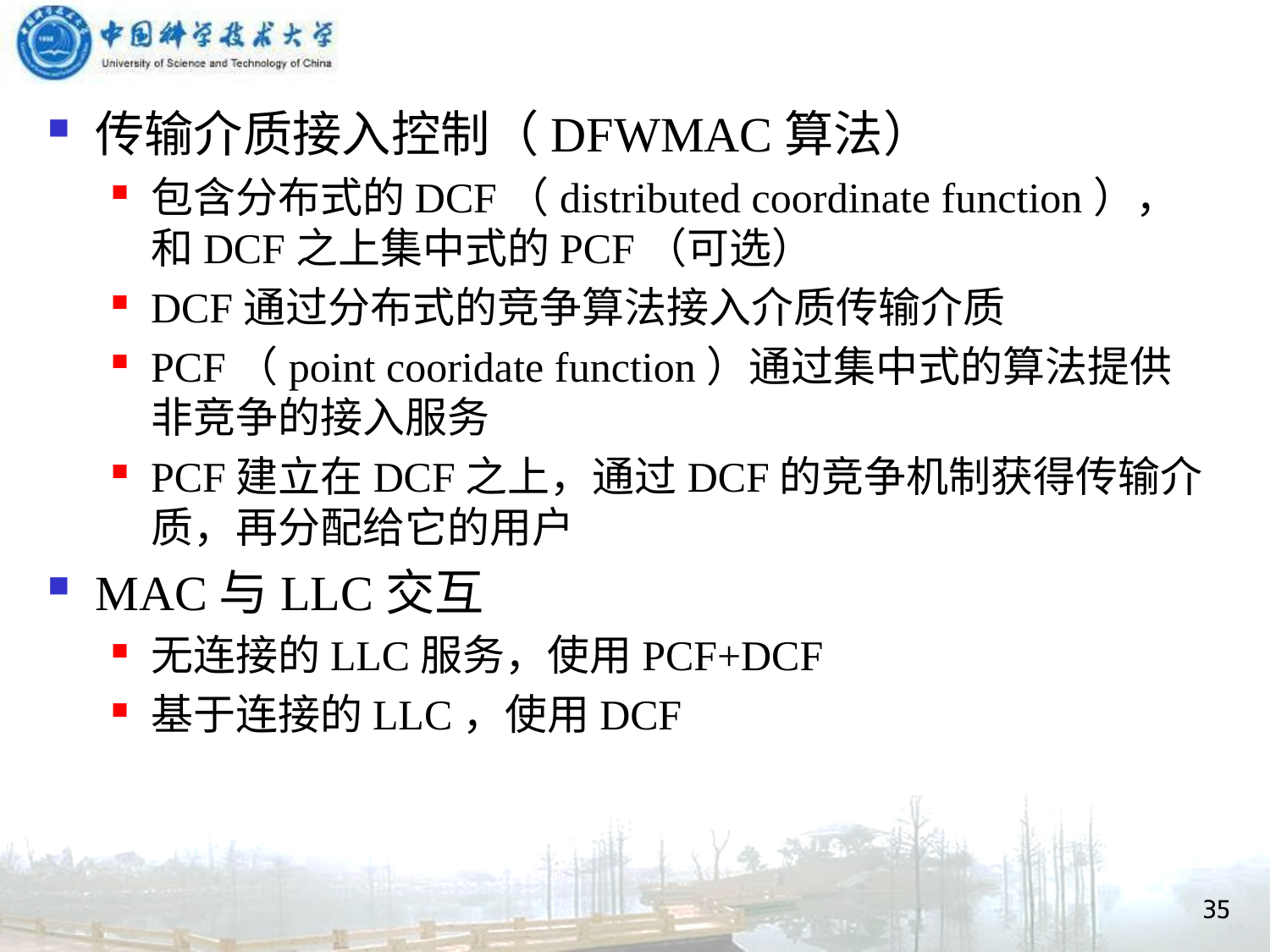

传输介质接入控制（DFWMAC算法）
包含分布式的DCF（distributed coordinate function），和DCF之上集中式的PCF（可选）
DCF通过分布式的竞争算法接入介质传输介质
PCF（point cooridate function）通过集中式的算法提供非竞争的接入服务
PCF建立在DCF之上，通过DCF的竞争机制获得传输介质，再分配给它的用户
MAC与LLC交互
无连接的LLC服务，使用PCF+DCF
基于连接的LLC，使用DCF
35